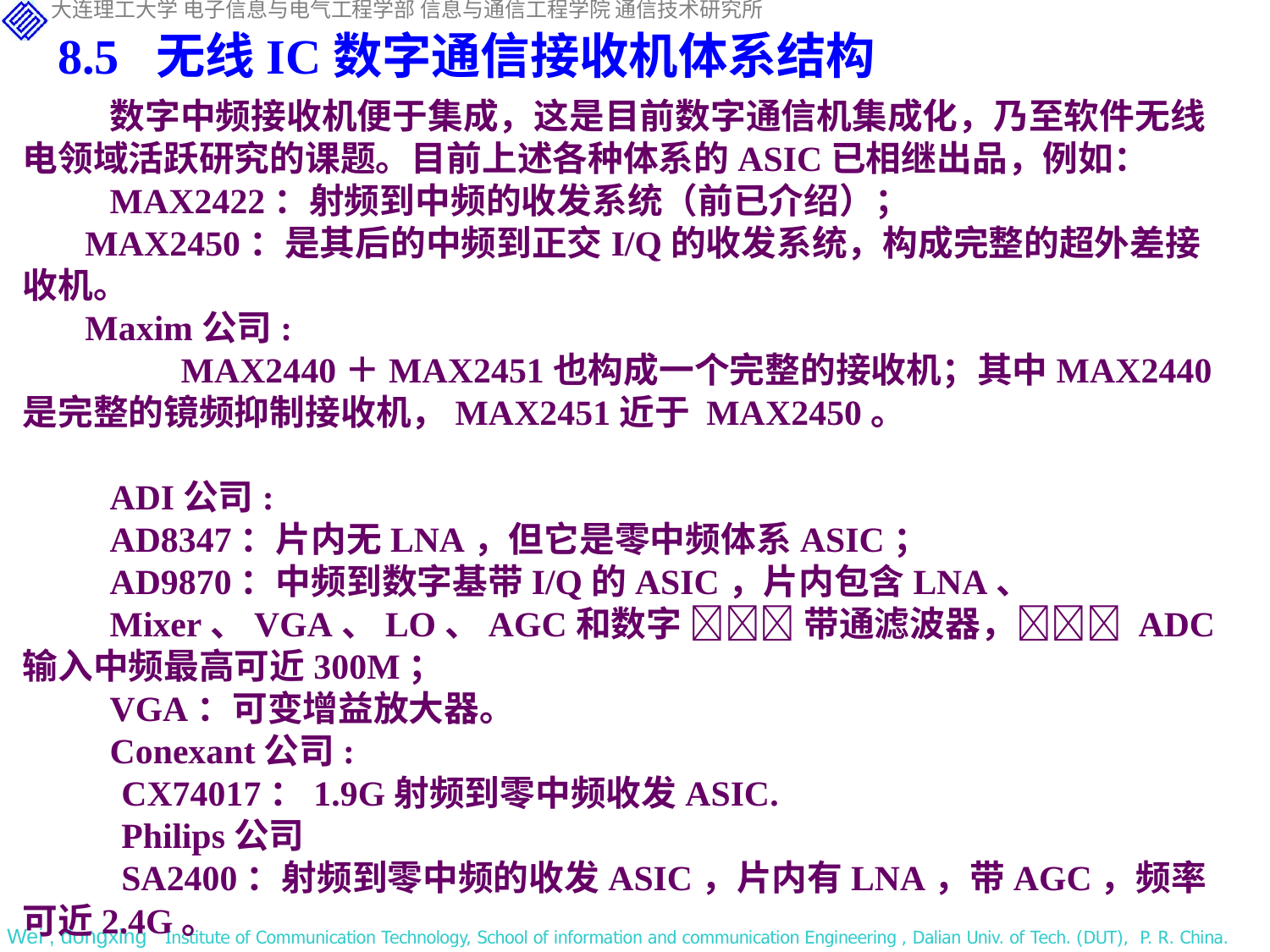

8.5  无线IC数字通信接收机体系结构
数字中频接收机便于集成，这是目前数字通信机集成化，乃至软件无线电领域活跃研究的课题。目前上述各种体系的ASIC已相继出品，例如：
MAX2422：射频到中频的收发系统（前已介绍）；
MAX2450：是其后的中频到正交I/Q的收发系统，构成完整的超外差接收机。
Maxim公司:
        MAX2440＋MAX2451也构成一个完整的接收机；其中MAX2440是完整的镜频抑制接收机，MAX2451近于 MAX2450。

ADI公司:
AD8347：片内无LNA，但它是零中频体系ASIC；
AD9870：中频到数字基带I/Q的ASIC，片内包含LNA、
Mixer、VGA、LO、AGC和数字 ∑−Δ 带通滤波器，∑−Δ ADC输入中频最高可近300M；
VGA：可变增益放大器。
Conexant公司:
CX74017：1.9G射频到零中频收发ASIC.
Philips公司
SA2400：射频到零中频的收发ASIC，片内有LNA，带AGC，频率可近2.4G。